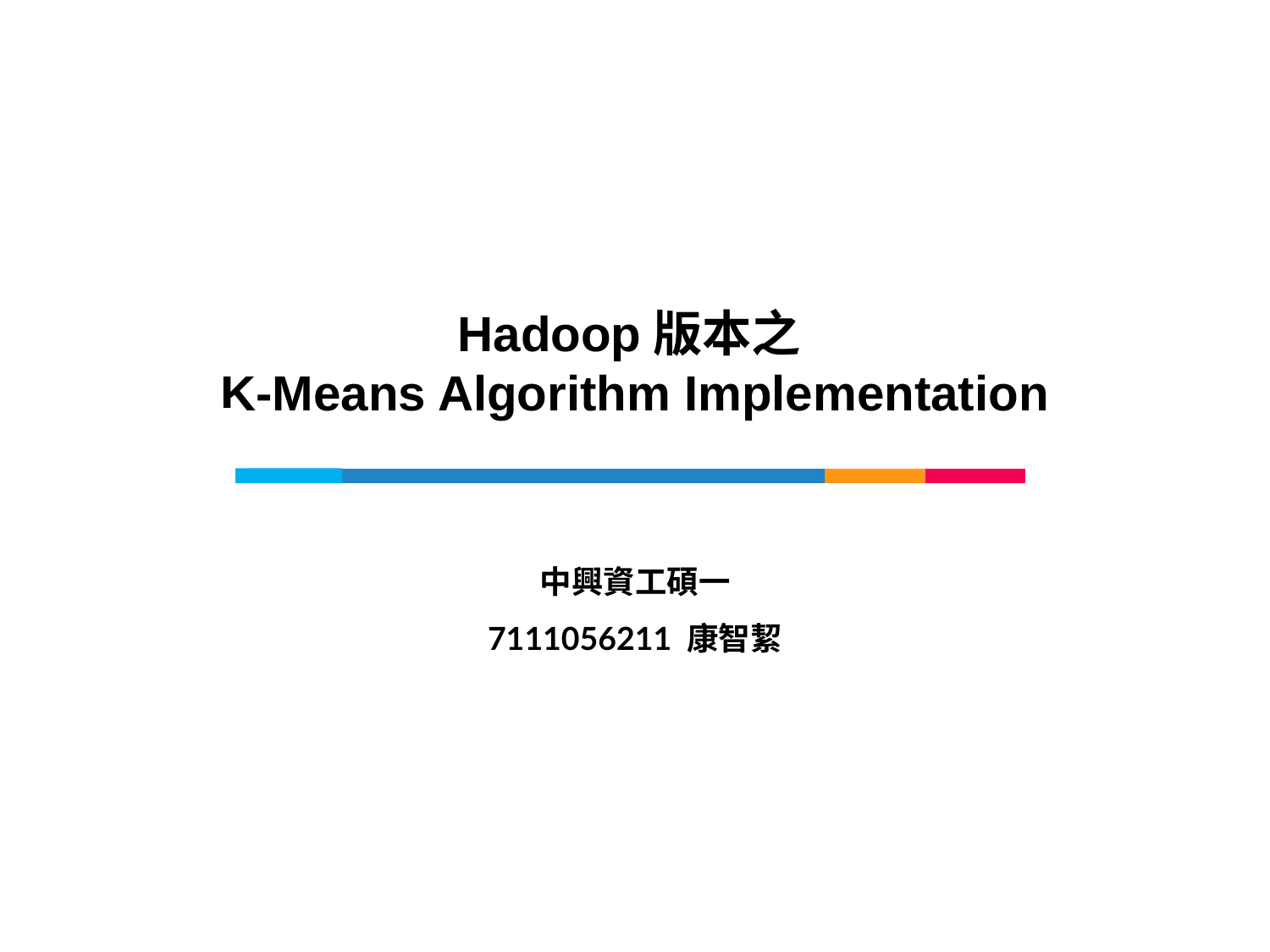

# Hadoop版本之 K-Means Algorithm Implementation

中興資工碩一
7111056211 康智絜